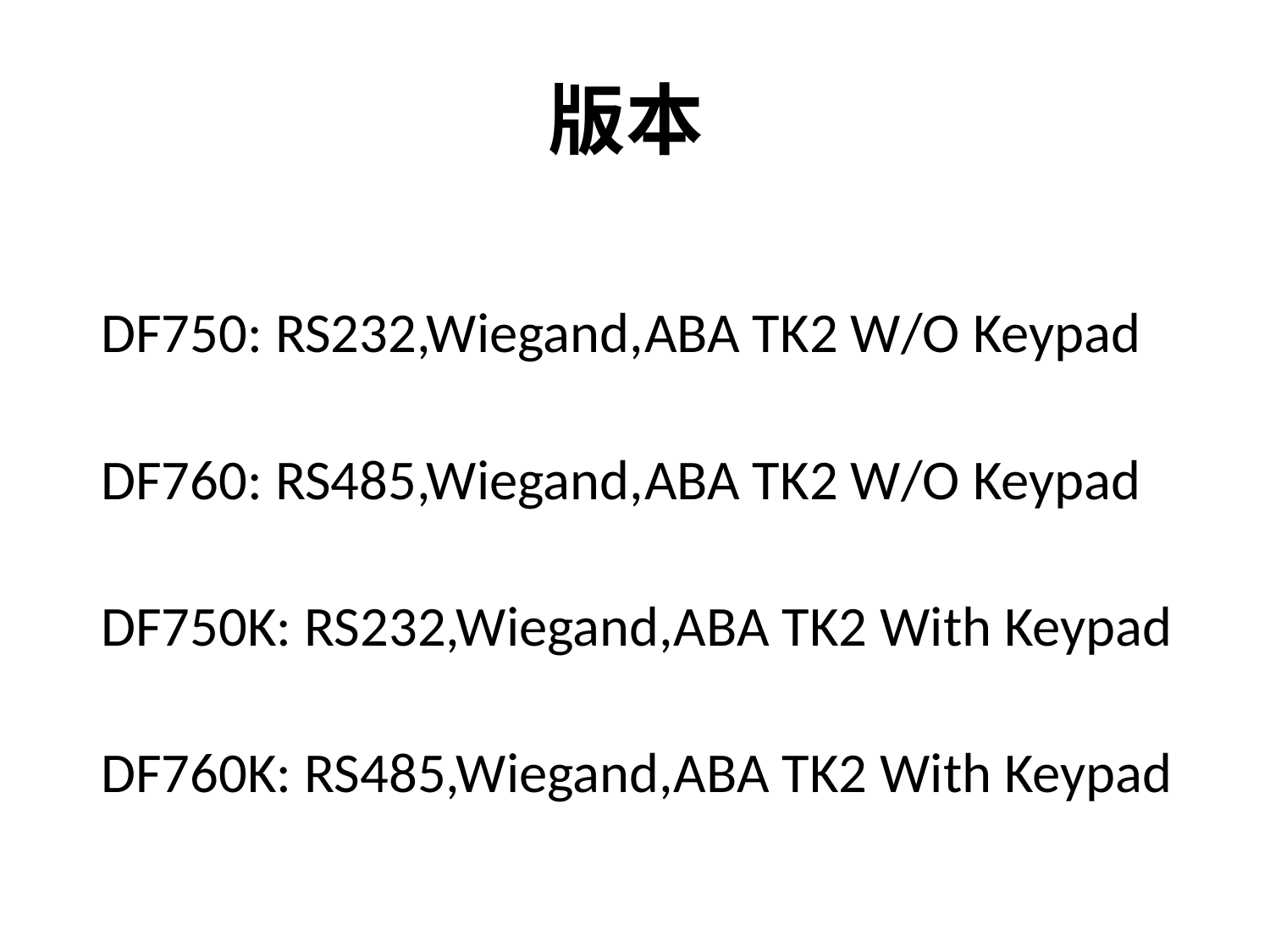

# 版本
DF750: RS232,Wiegand,ABA TK2 W/O Keypad
DF760: RS485,Wiegand,ABA TK2 W/O Keypad
DF750K: RS232,Wiegand,ABA TK2 With Keypad
DF760K: RS485,Wiegand,ABA TK2 With Keypad